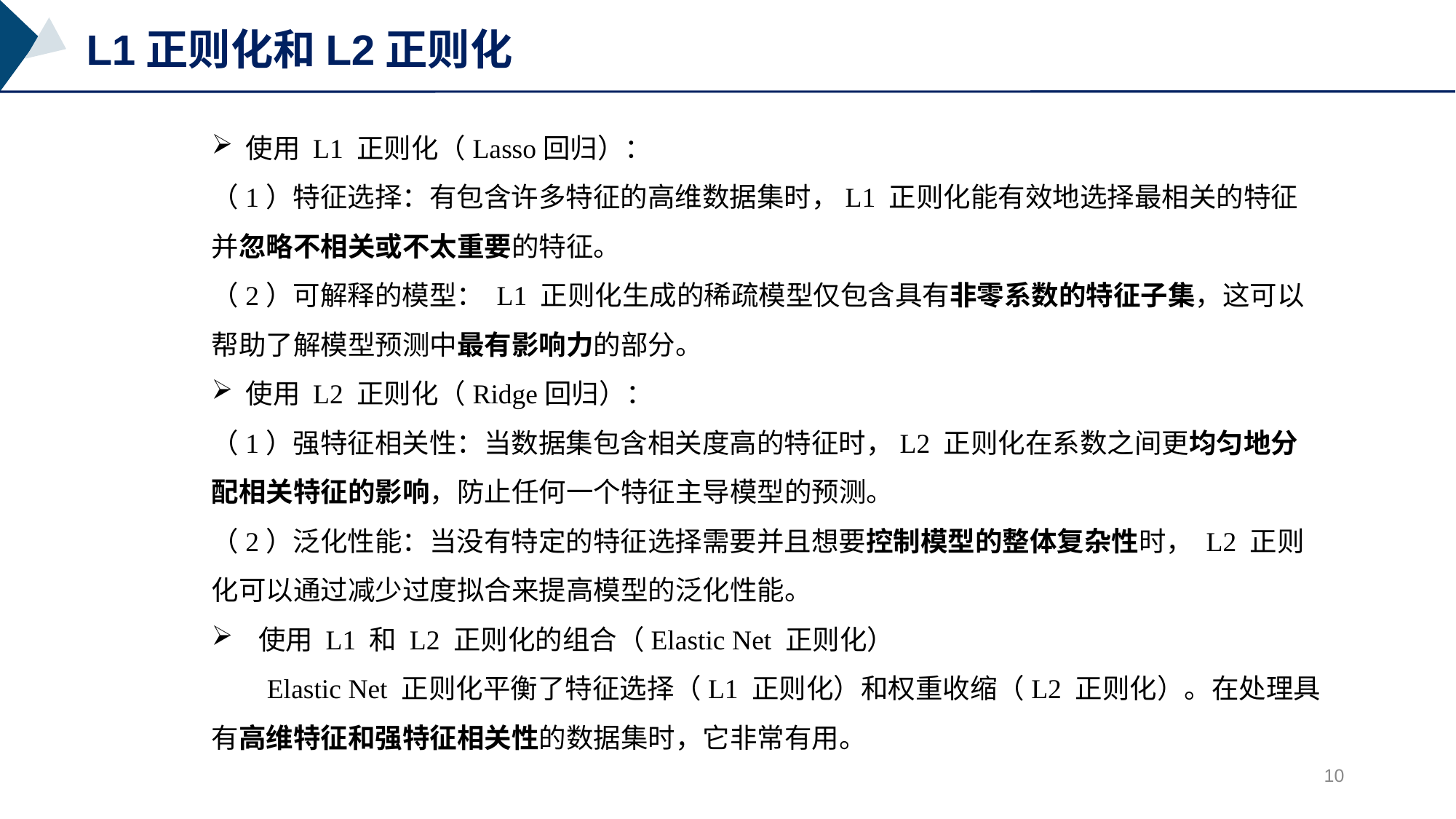

L1正则化和L2正则化
使用 L1 正则化（Lasso回归）：
（1）特征选择：有包含许多特征的高维数据集时，L1 正则化能有效地选择最相关的特征并忽略不相关或不太重要的特征。
（2）可解释的模型： L1 正则化生成的稀疏模型仅包含具有非零系数的特征子集，这可以帮助了解模型预测中最有影响力的部分。
使用 L2 正则化（Ridge回归）：
（1）强特征相关性：当数据集包含相关度高的特征时，L2 正则化在系数之间更均匀地分配相关特征的影响，防止任何一个特征主导模型的预测。
（2）泛化性能：当没有特定的特征选择需要并且想要控制模型的整体复杂性时， L2 正则化可以通过减少过度拟合来提高模型的泛化性能。
 使用 L1 和 L2 正则化的组合（Elastic Net 正则化）
        Elastic Net 正则化平衡了特征选择（L1 正则化）和权重收缩（L2 正则化）。在处理具有高维特征和强特征相关性的数据集时，它非常有用。
10